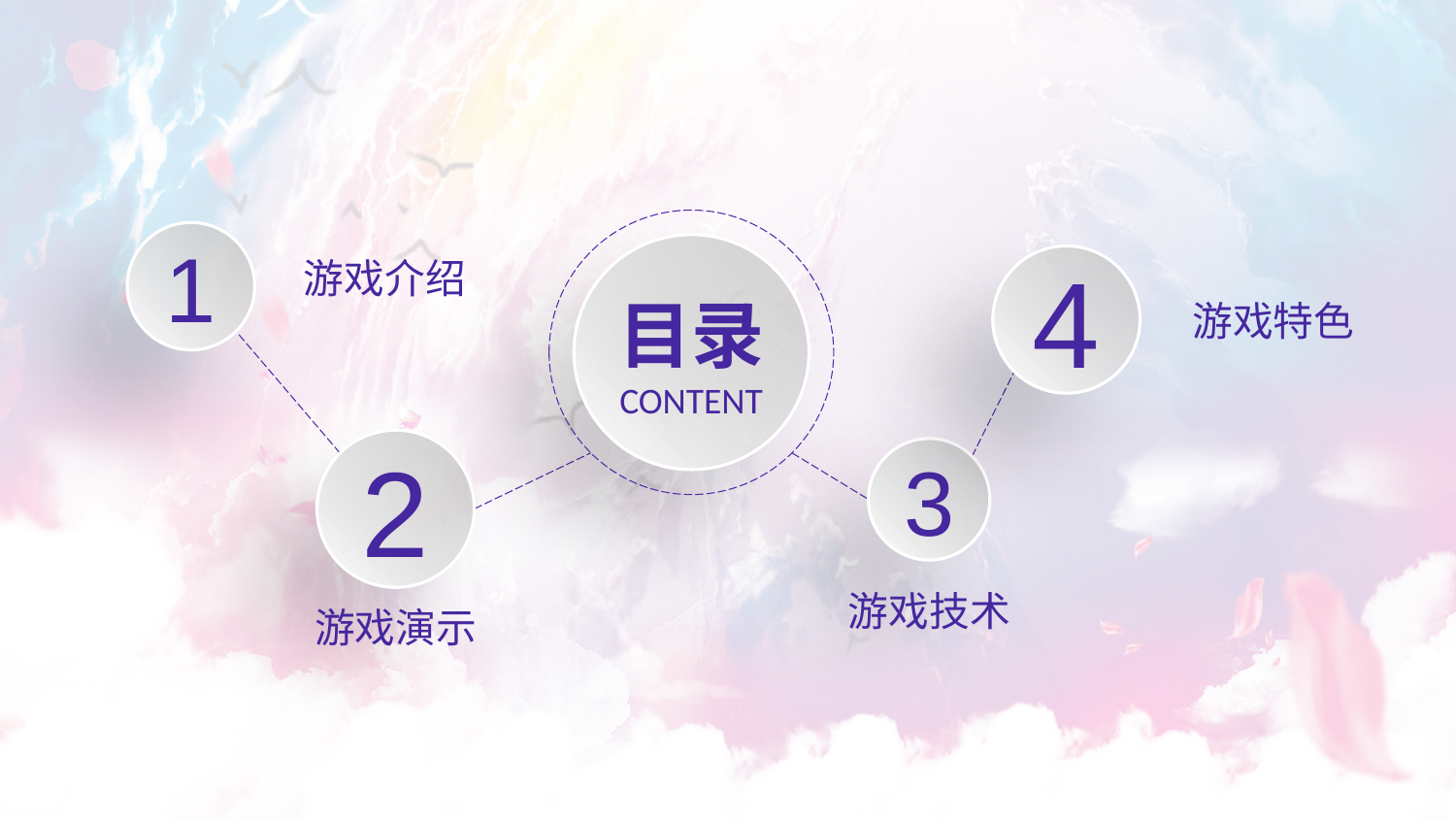

1

目录
CONTENT
游戏介绍
4
游戏特色
2
3
游戏技术
游戏演示